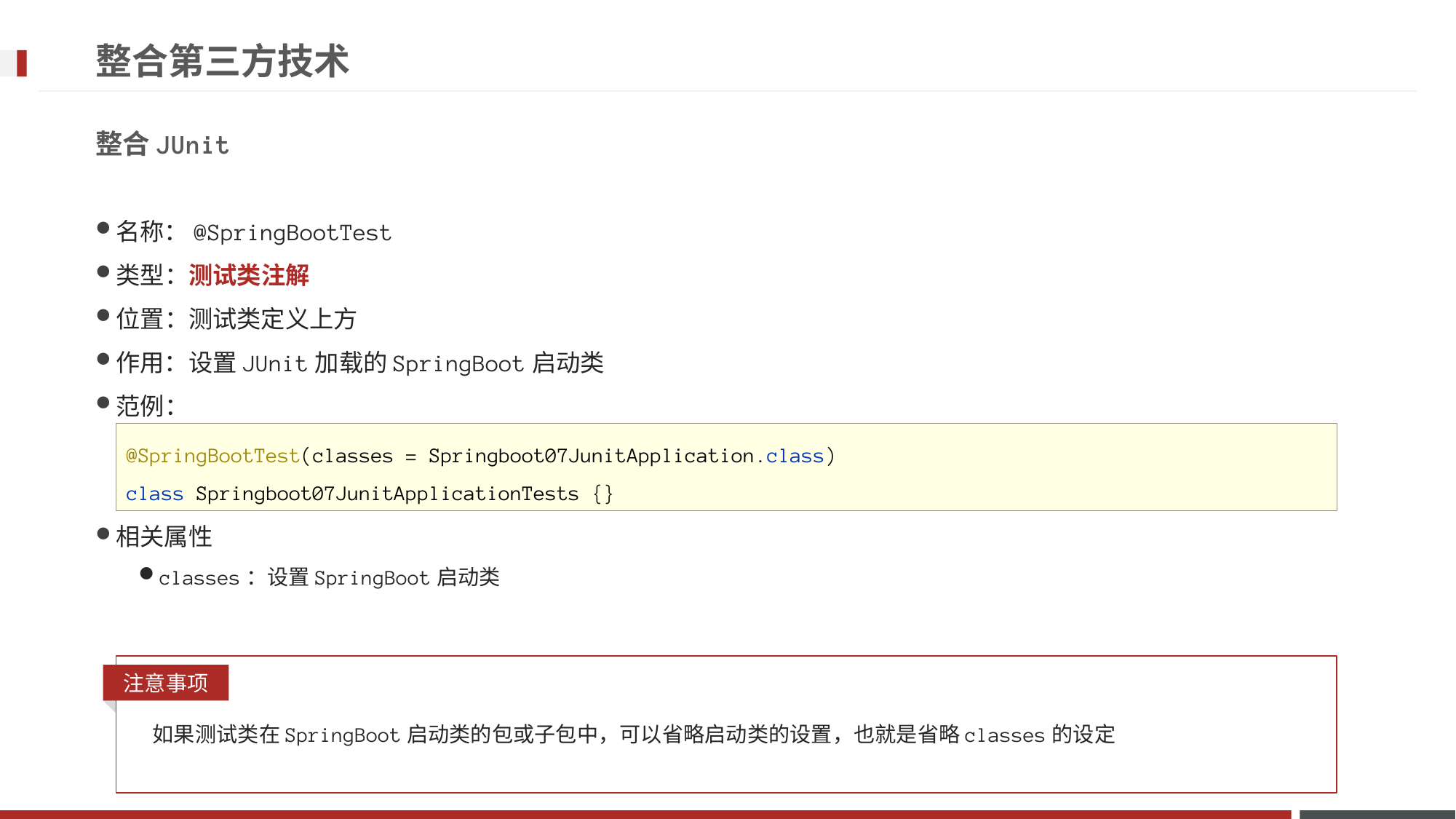

# 整合第三方技术
整合JUnit
名称：@SpringBootTest
类型：测试类注解
位置：测试类定义上方
作用：设置JUnit加载的SpringBoot启动类
范例：

相关属性
classes：设置SpringBoot启动类
@SpringBootTest(classes = Springboot07JunitApplication.class)
class Springboot07JunitApplicationTests {}

注意事项

如果测试类在SpringBoot启动类的包或子包中，可以省略启动类的设置，也就是省略classes的设定